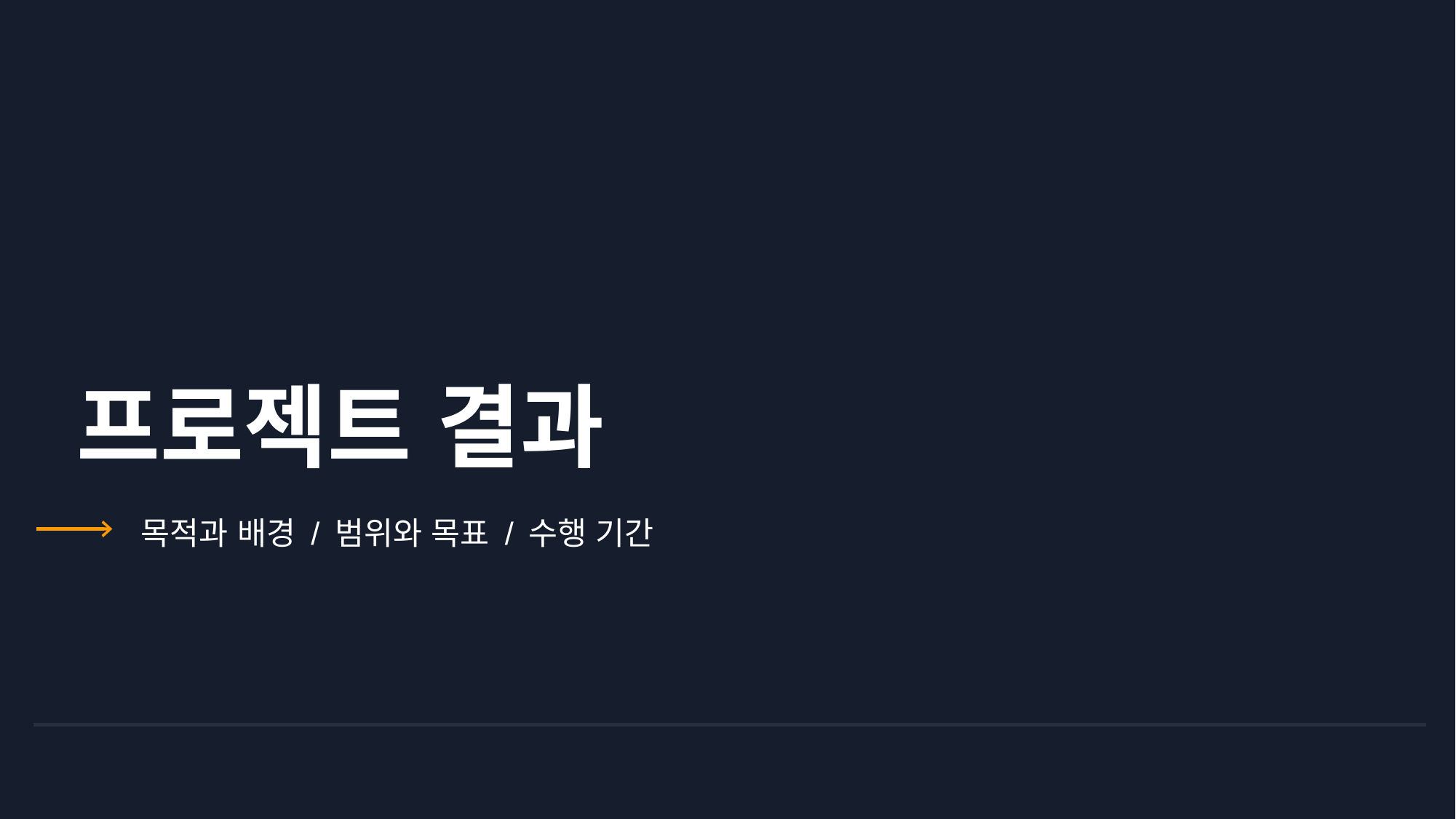

# 프로젝트 결과
목적과 배경 / 범위와 목표 / 수행 기간

© 2023, Amazon Web Services, Inc. or its affiliates. All rights reserved.